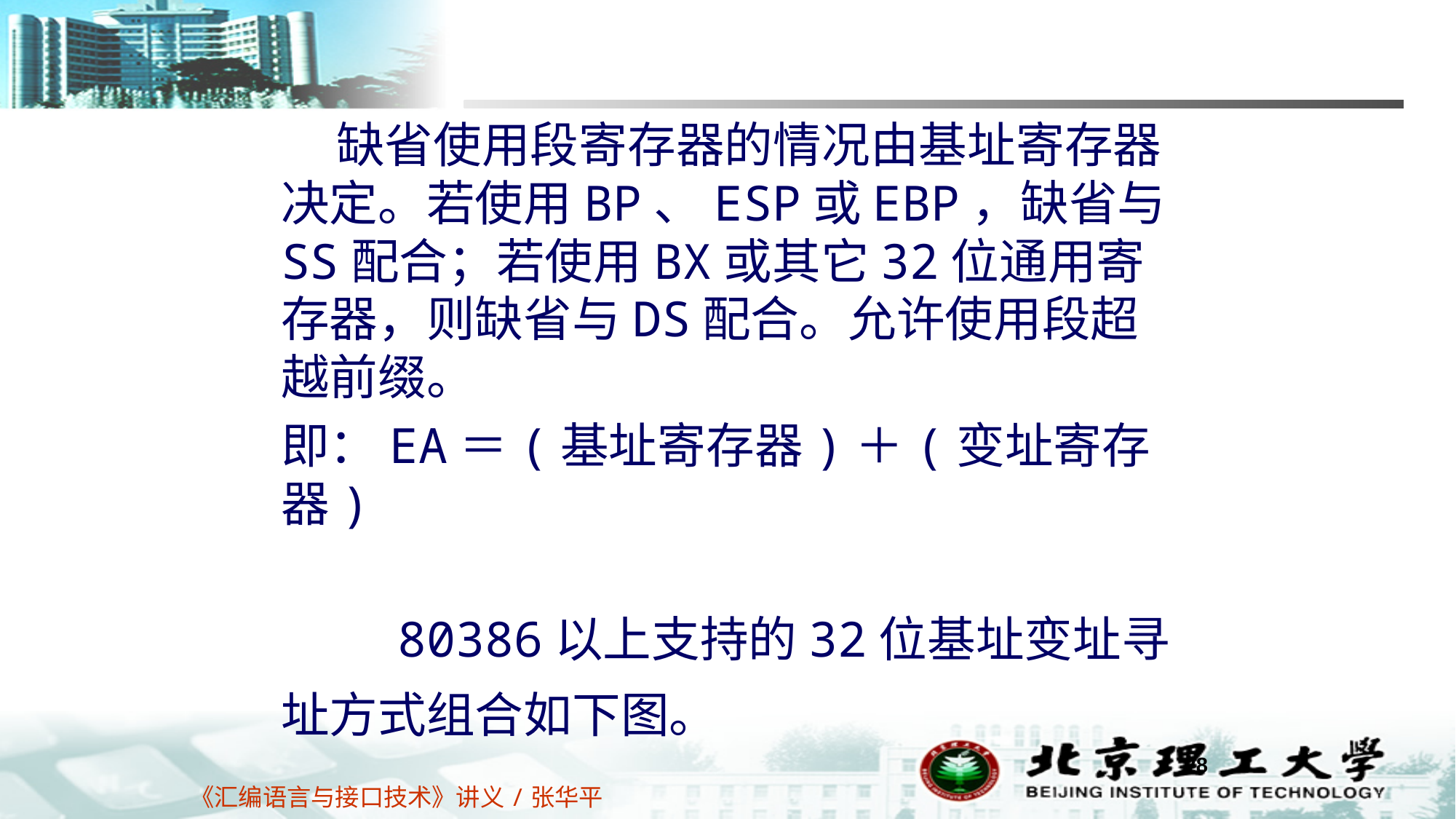

缺省使用段寄存器的情况由基址寄存器决定。若使用BP、ESP或EBP，缺省与SS配合；若使用BX或其它32位通用寄存器，则缺省与DS配合。允许使用段超越前缀。
	即：EA＝(基址寄存器)＋(变址寄存器)

	    80386以上支持的32位基址变址寻
	址方式组合如下图。
28